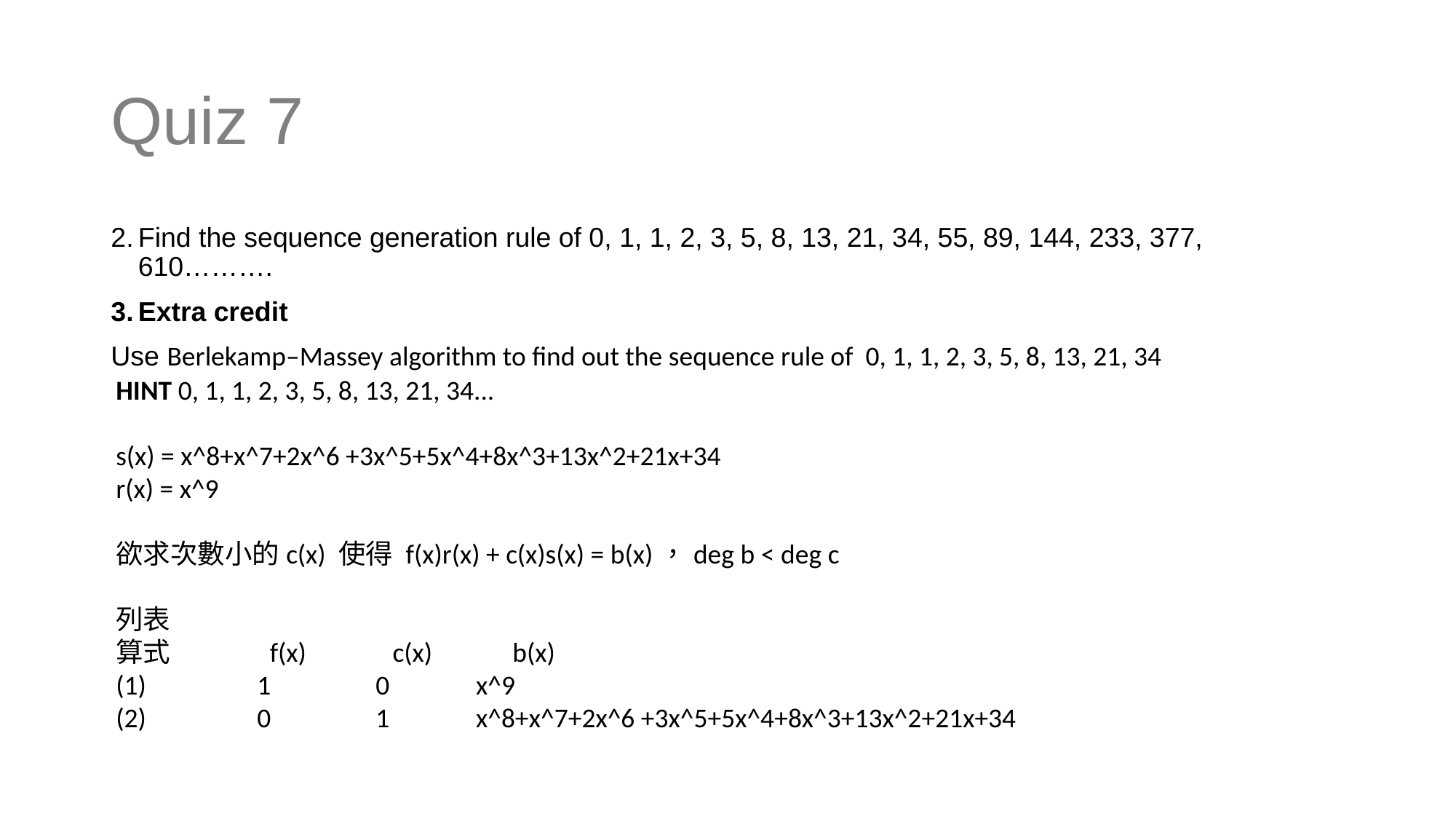

# Quiz 7
Find the sequence generation rule of 0, 1, 1, 2, 3, 5, 8, 13, 21, 34, 55, 89, 144, 233, 377, 610……….
Extra credit
Use Berlekamp–Massey algorithm to find out the sequence rule of  0, 1, 1, 2, 3, 5, 8, 13, 21, 34
HINT 0, 1, 1, 2, 3, 5, 8, 13, 21, 34...

s(x) = x^8+x^7+2x^6 +3x^5+5x^4+8x^3+13x^2+21x+34
r(x) = x^9

欲求次數小的c(x) 使得 f(x)r(x) + c(x)s(x) = b(x)，deg b < deg c

列表
算式               f(x)              c(x)             b(x)
(1)                  1                 0              x^9
(2)                  0                 1              x^8+x^7+2x^6 +3x^5+5x^4+8x^3+13x^2+21x+34